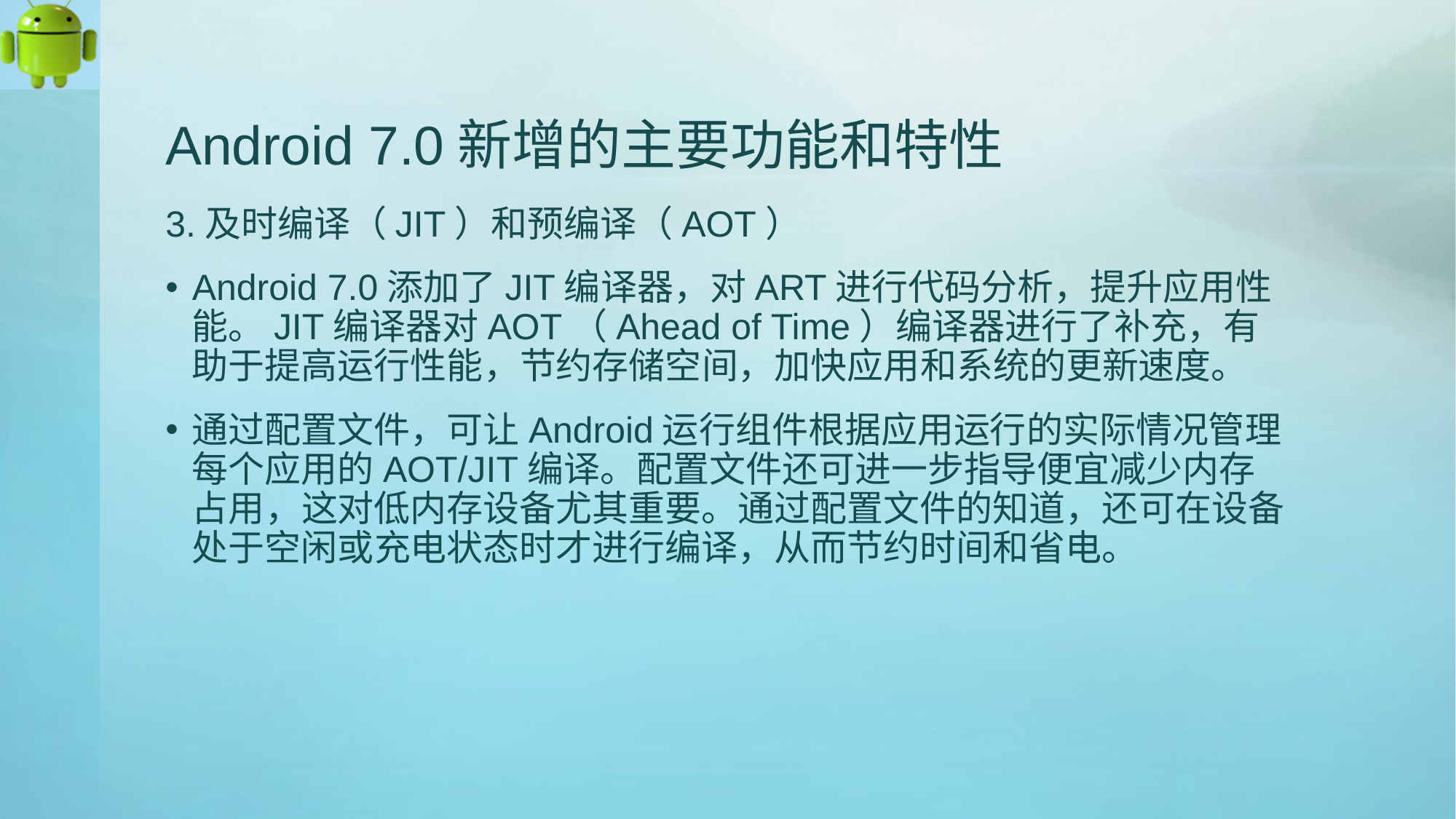

# Android 7.0新增的主要功能和特性
3.及时编译（JIT）和预编译（AOT）
Android 7.0添加了JIT编译器，对ART进行代码分析，提升应用性能。JIT编译器对AOT（Ahead of Time）编译器进行了补充，有助于提高运行性能，节约存储空间，加快应用和系统的更新速度。
通过配置文件，可让Android运行组件根据应用运行的实际情况管理每个应用的AOT/JIT编译。配置文件还可进一步指导便宜减少内存占用，这对低内存设备尤其重要。通过配置文件的知道，还可在设备处于空闲或充电状态时才进行编译，从而节约时间和省电。